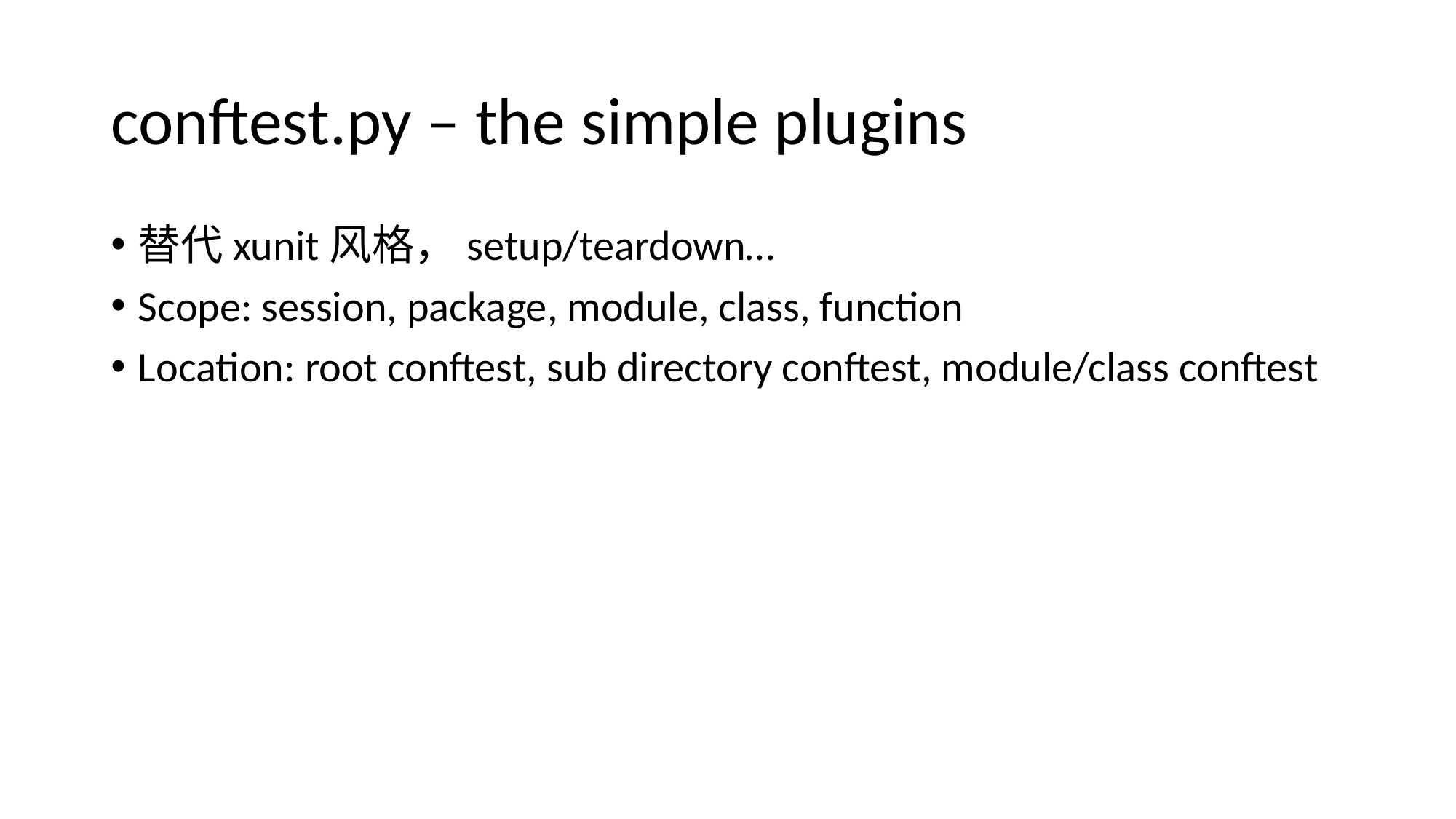

# conftest.py – the simple plugins
替代xunit风格，setup/teardown…
Scope: session, package, module, class, function
Location: root conftest, sub directory conftest, module/class conftest